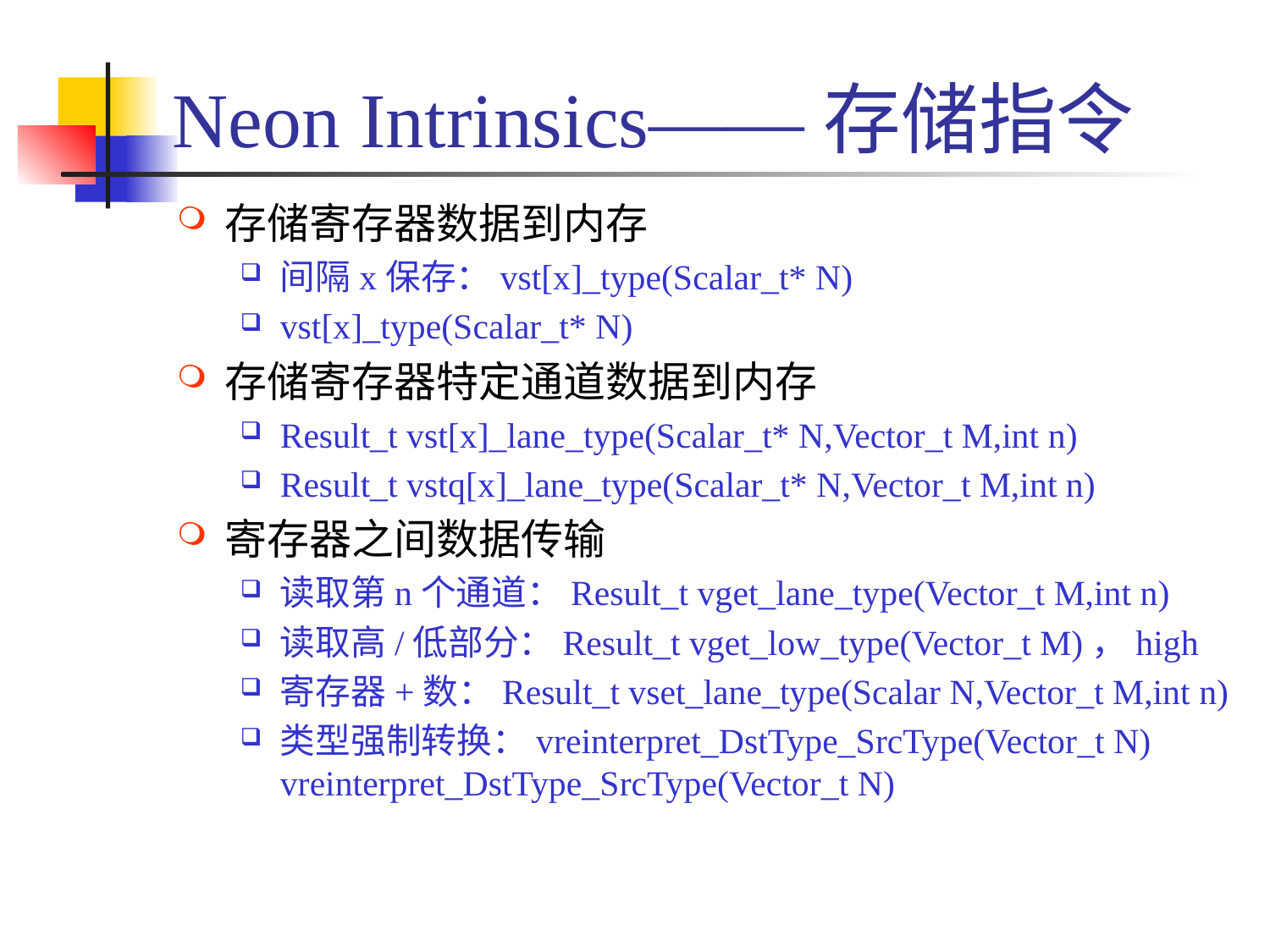

# Neon Intrinsics——存储指令
存储寄存器数据到内存
间隔x保存：vst[x]_type(Scalar_t* N)
vst[x]_type(Scalar_t* N)
存储寄存器特定通道数据到内存
Result_t vst[x]_lane_type(Scalar_t* N,Vector_t M,int n)
Result_t vstq[x]_lane_type(Scalar_t* N,Vector_t M,int n)
寄存器之间数据传输
读取第n个通道：Result_t vget_lane_type(Vector_t M,int n)
读取高/低部分：Result_t vget_low_type(Vector_t M)，high
寄存器+数：Result_t vset_lane_type(Scalar N,Vector_t M,int n)
类型强制转换：vreinterpret_DstType_SrcType(Vector_t N)
vreinterpret_DstType_SrcType(Vector_t N)